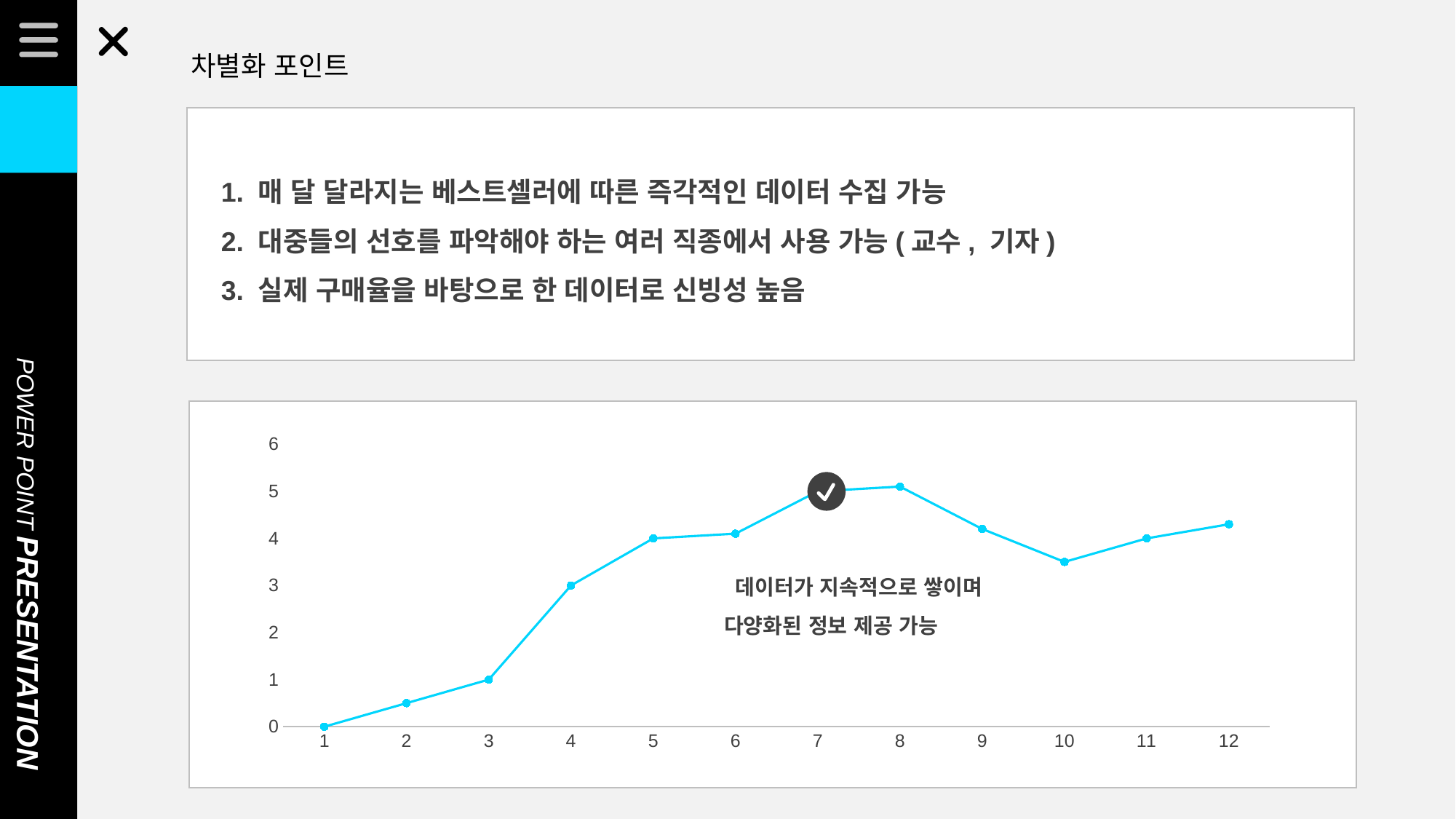

차별화 포인트

1. 매 달 달라지는 베스트셀러에 따른 즉각적인 데이터 수집 가능
2. 대중들의 선호를 파악해야 하는 여러 직종에서 사용 가능(교수, 기자)
3. 실제 구매율을 바탕으로 한 데이터로 신빙성 높음

### Chart

| Category | 계열 1 |
|---|---|
| 1 | 0.0 |
| 2 | 0.5 |
| 3 | 1.0 |
| 4 | 3.0 |
| 5 | 4.0 |
| 6 | 4.1 |
| 7 | 5.0 |
| 8 | 5.1 |
| 9 | 4.2 |
| 10 | 3.5 |
| 11 | 4.0 |
| 12 | 4.3 |

POWER POINT PRESENTATION
 데이터가 지속적으로 쌓이며
다양화된 정보 제공 가능